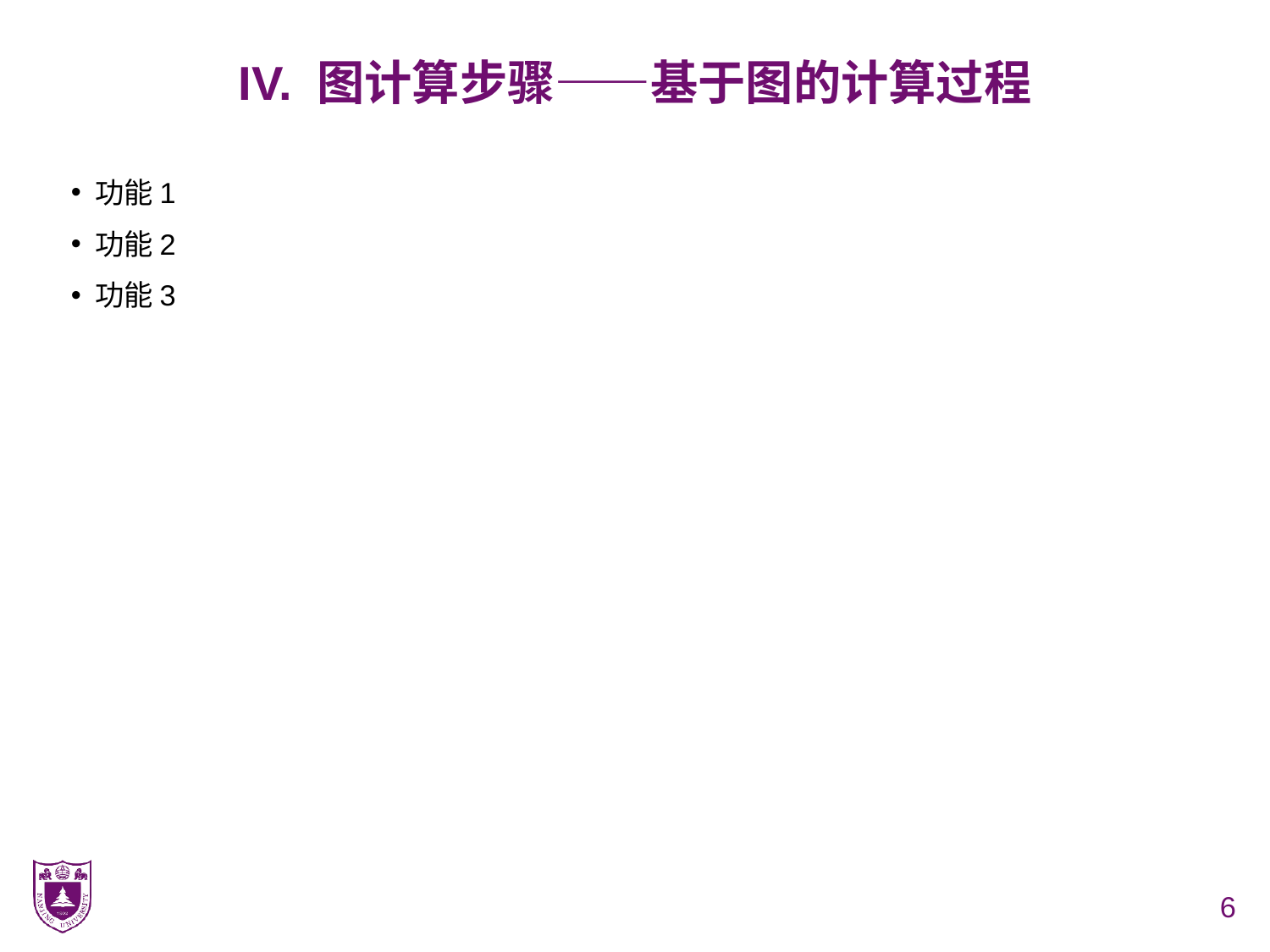

# IV. 图计算步骤——基于图的计算过程
功能1
功能2
功能3

6